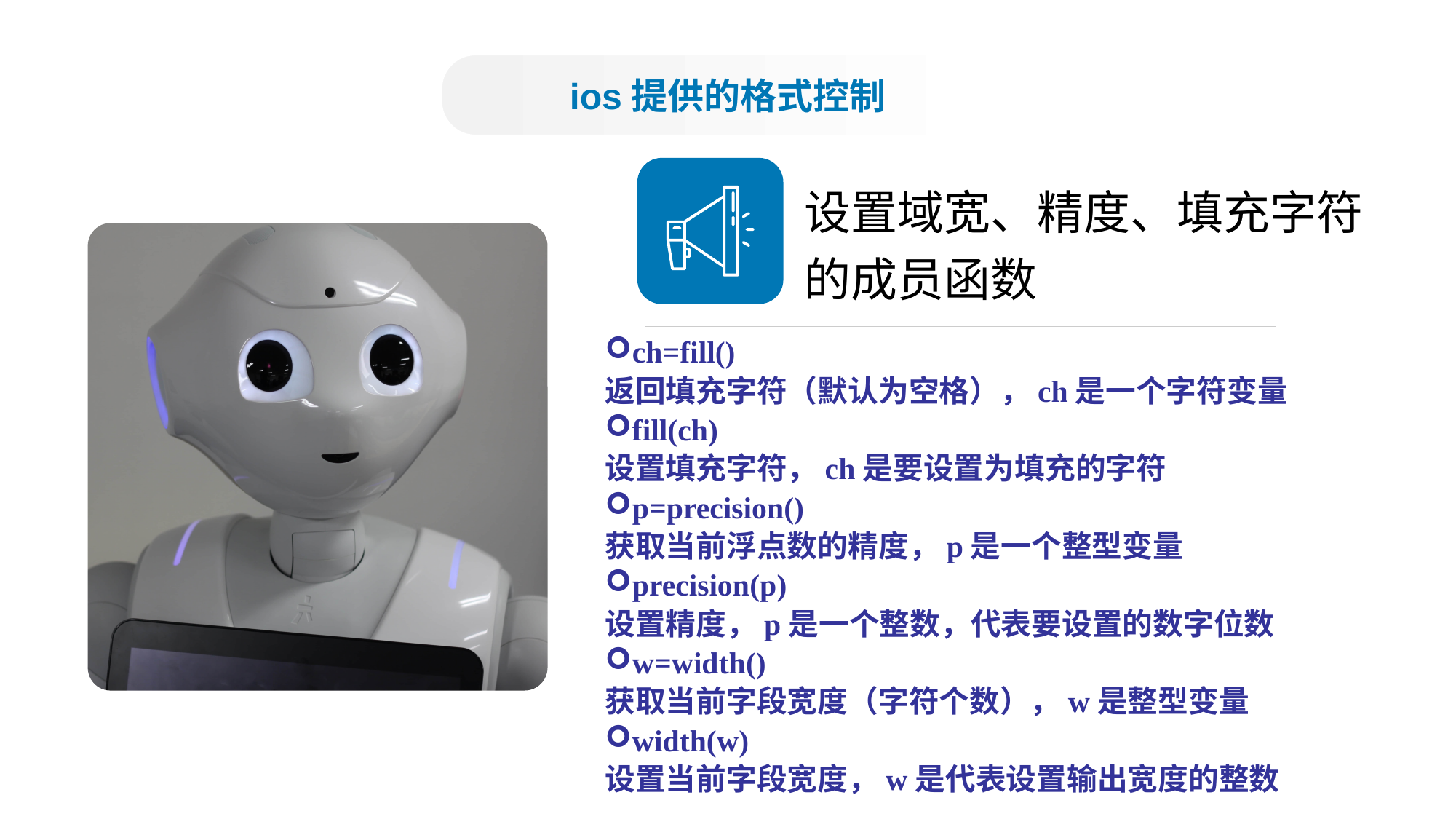

ios提供的格式控制

设置域宽、精度、填充字符
的成员函数

ch=fill()
返回填充字符（默认为空格），ch是一个字符变量
fill(ch)
设置填充字符，ch是要设置为填充的字符
p=precision()
获取当前浮点数的精度，p是一个整型变量
precision(p)
设置精度，p是一个整数，代表要设置的数字位数
w=width()
获取当前字段宽度（字符个数），w是整型变量
width(w)
设置当前字段宽度，w是代表设置输出宽度的整数